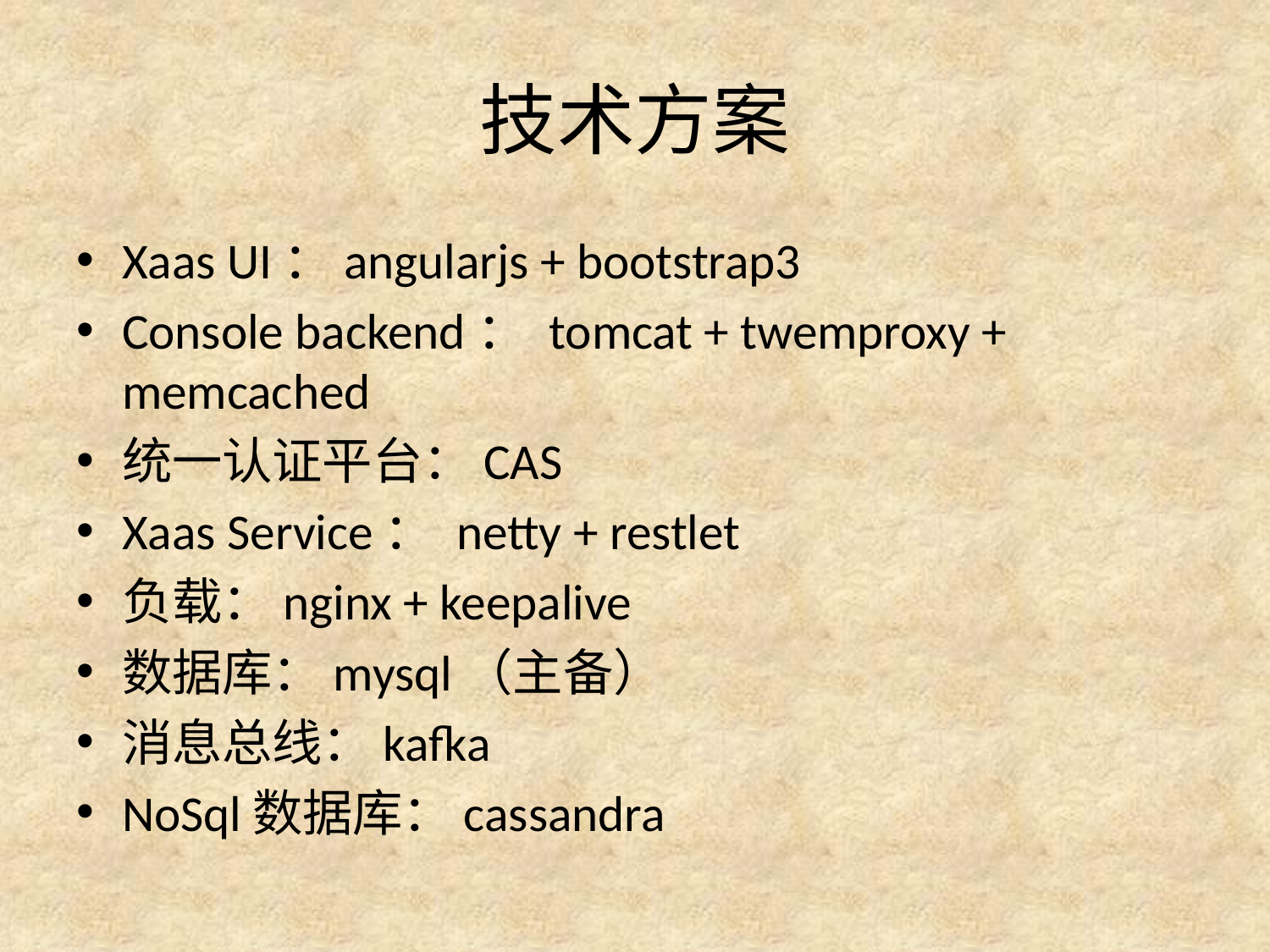

# 技术方案
Xaas UI：angularjs + bootstrap3
Console backend： tomcat + twemproxy +   memcached
统一认证平台：CAS
Xaas Service： netty + restlet
负载：nginx + keepalive
数据库：mysql（主备）
消息总线：kafka
NoSql数据库：cassandra